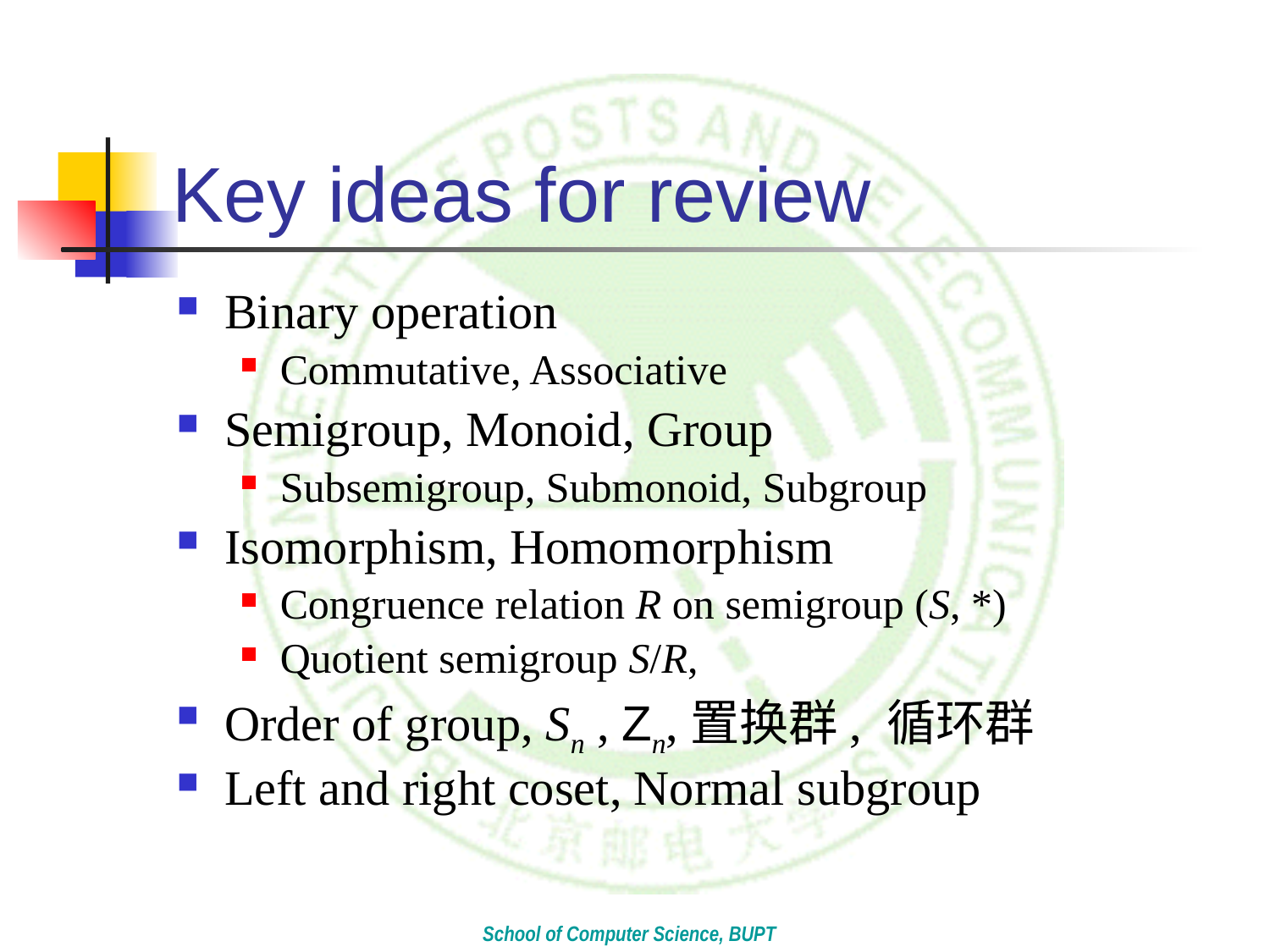

# Key ideas for review
Binary operation
Commutative, Associative
Semigroup, Monoid, Group
Subsemigroup, Submonoid, Subgroup
Isomorphism, Homomorphism
Congruence relation R on semigroup (S, *)
Quotient semigroup S/R,
Order of group, Sn , Zn,置换群, 循环群
Left and right coset, Normal subgroup

School of Computer Science, BUPT
66